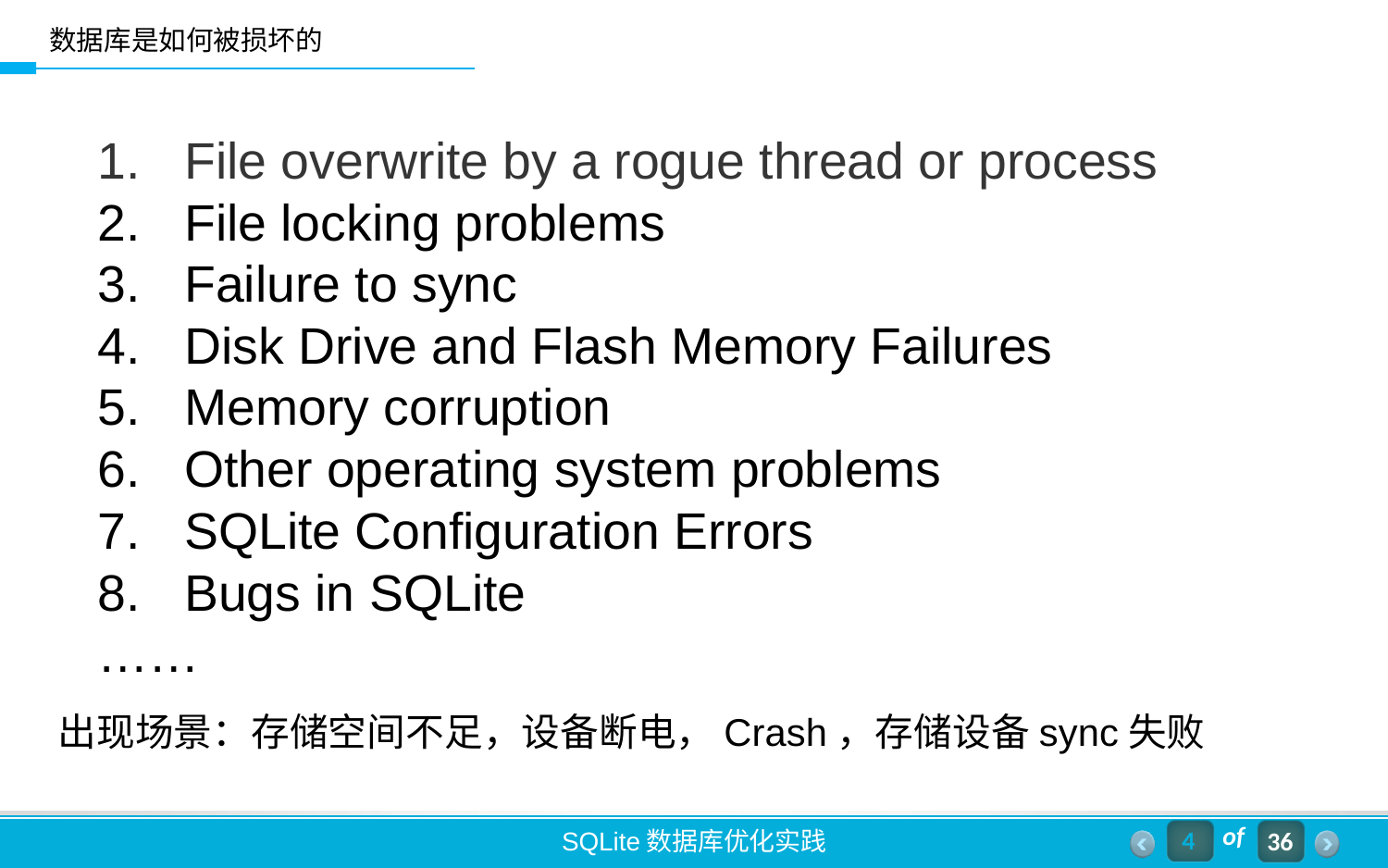

# 数据库是如何被损坏的

File overwrite by a rogue thread or process
File locking problems
Failure to sync
Disk Drive and Flash Memory Failures
Memory corruption
Other operating system problems
SQLite Configuration Errors
Bugs in SQLite
……
出现场景：存储空间不足，设备断电，Crash，存储设备sync失败
4